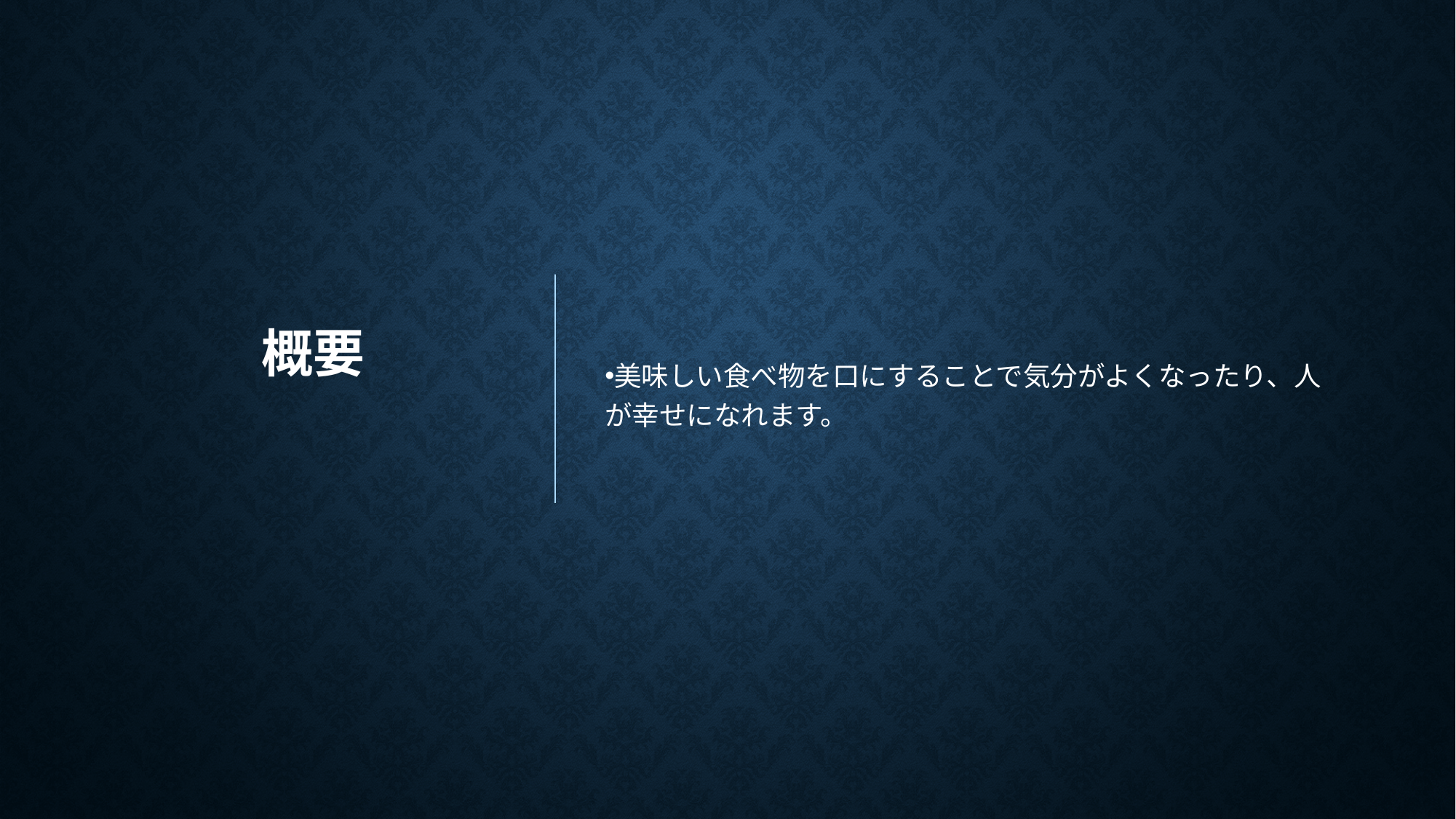

# 概要
美味しい食べ物を口にすることで気分がよくなったり、人が幸せになれます。